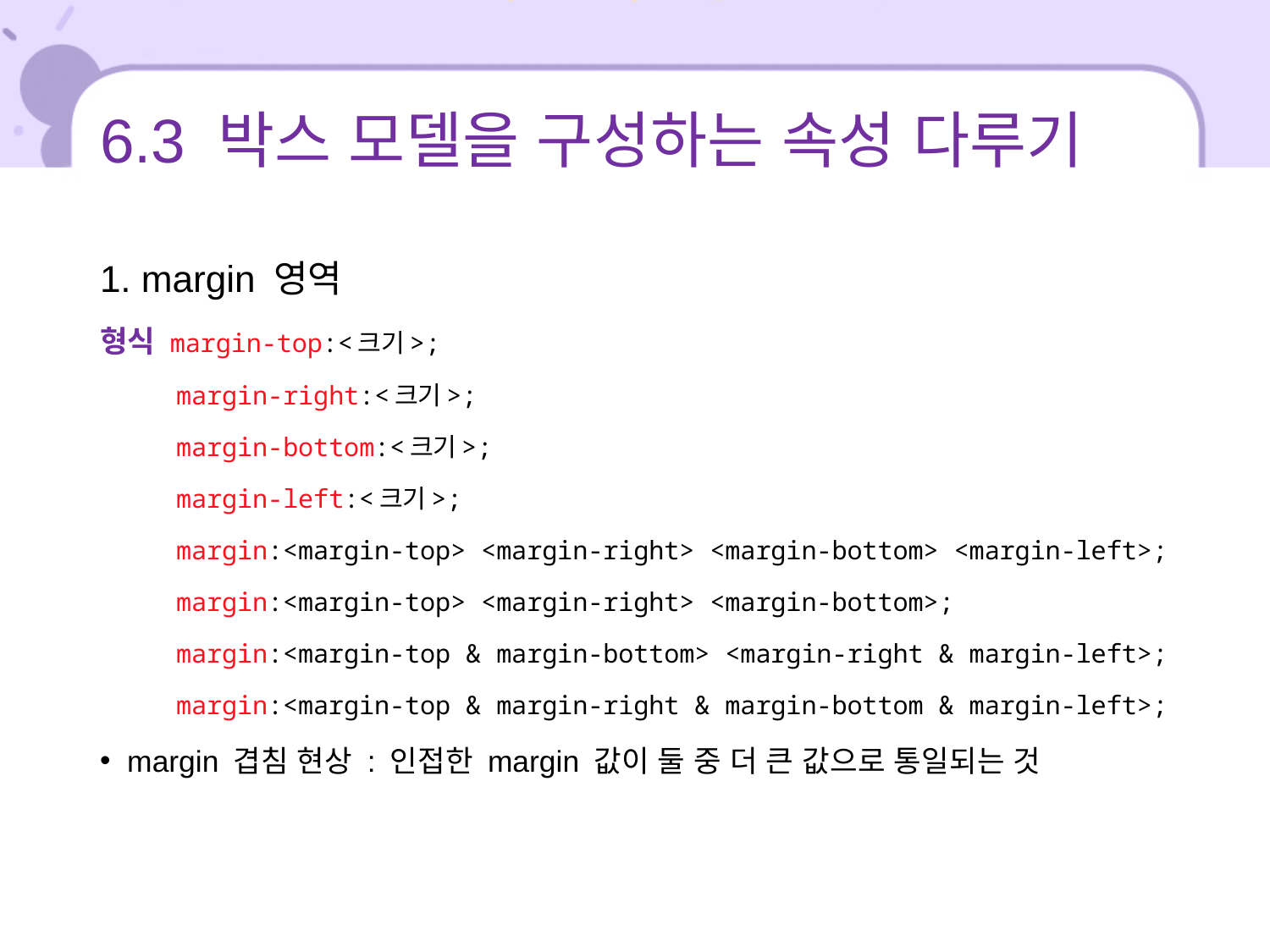

# 6.3 박스 모델을 구성하는 속성 다루기
1. margin 영역
형식 margin-top:<크기>;
     margin-right:<크기>;
     margin-bottom:<크기>;
     margin-left:<크기>;
     margin:<margin-top> <margin-right> <margin-bottom> <margin-left>;
     margin:<margin-top> <margin-right> <margin-bottom>;
     margin:<margin-top & margin-bottom> <margin-right & margin-left>;
     margin:<margin-top & margin-right & margin-bottom & margin-left>;
margin 겹침 현상 : 인접한 margin 값이 둘 중 더 큰 값으로 통일되는 것